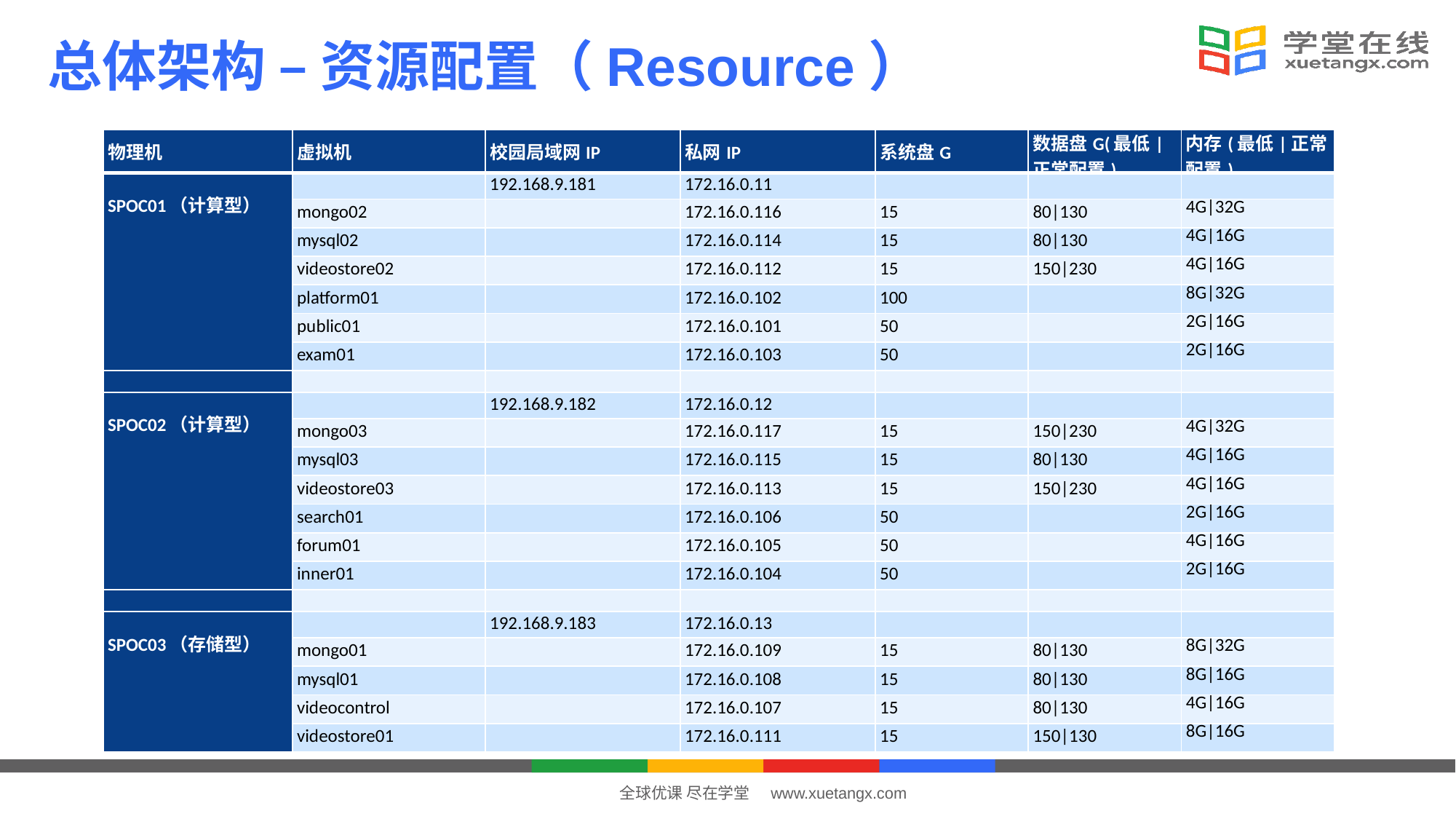

总体架构 – 资源配置（Resource）
| 物理机 | 虚拟机 | 校园局域网IP | 私网IP | 系统盘G | 数据盘G(最低|正常配置) | 内存(最低|正常配置) |
| --- | --- | --- | --- | --- | --- | --- |
| SPOC01（计算型） |  | 192.168.9.181 | 172.16.0.11 |  |  |  |
|  | mongo02 |  | 172.16.0.116 | 15 | 80|130 | 4G|32G |
|  | mysql02 |  | 172.16.0.114 | 15 | 80|130 | 4G|16G |
|  | videostore02 |  | 172.16.0.112 | 15 | 150|230 | 4G|16G |
|  | platform01 |  | 172.16.0.102 | 100 |  | 8G|32G |
|  | public01 |  | 172.16.0.101 | 50 |  | 2G|16G |
|  | exam01 |  | 172.16.0.103 | 50 |  | 2G|16G |
|  |  |  |  |  |  |  |
| SPOC02（计算型） |  | 192.168.9.182 | 172.16.0.12 |  |  |  |
|  | mongo03 |  | 172.16.0.117 | 15 | 150|230 | 4G|32G |
|  | mysql03 |  | 172.16.0.115 | 15 | 80|130 | 4G|16G |
|  | videostore03 |  | 172.16.0.113 | 15 | 150|230 | 4G|16G |
|  | search01 |  | 172.16.0.106 | 50 |  | 2G|16G |
|  | forum01 |  | 172.16.0.105 | 50 |  | 4G|16G |
|  | inner01 |  | 172.16.0.104 | 50 |  | 2G|16G |
|  |  |  |  |  |  |  |
| SPOC03（存储型） |  | 192.168.9.183 | 172.16.0.13 |  |  |  |
|  | mongo01 |  | 172.16.0.109 | 15 | 80|130 | 8G|32G |
|  | mysql01 |  | 172.16.0.108 | 15 | 80|130 | 8G|16G |
|  | videocontrol |  | 172.16.0.107 | 15 | 80|130 | 4G|16G |
|  | videostore01 |  | 172.16.0.111 | 15 | 150|130 | 8G|16G |